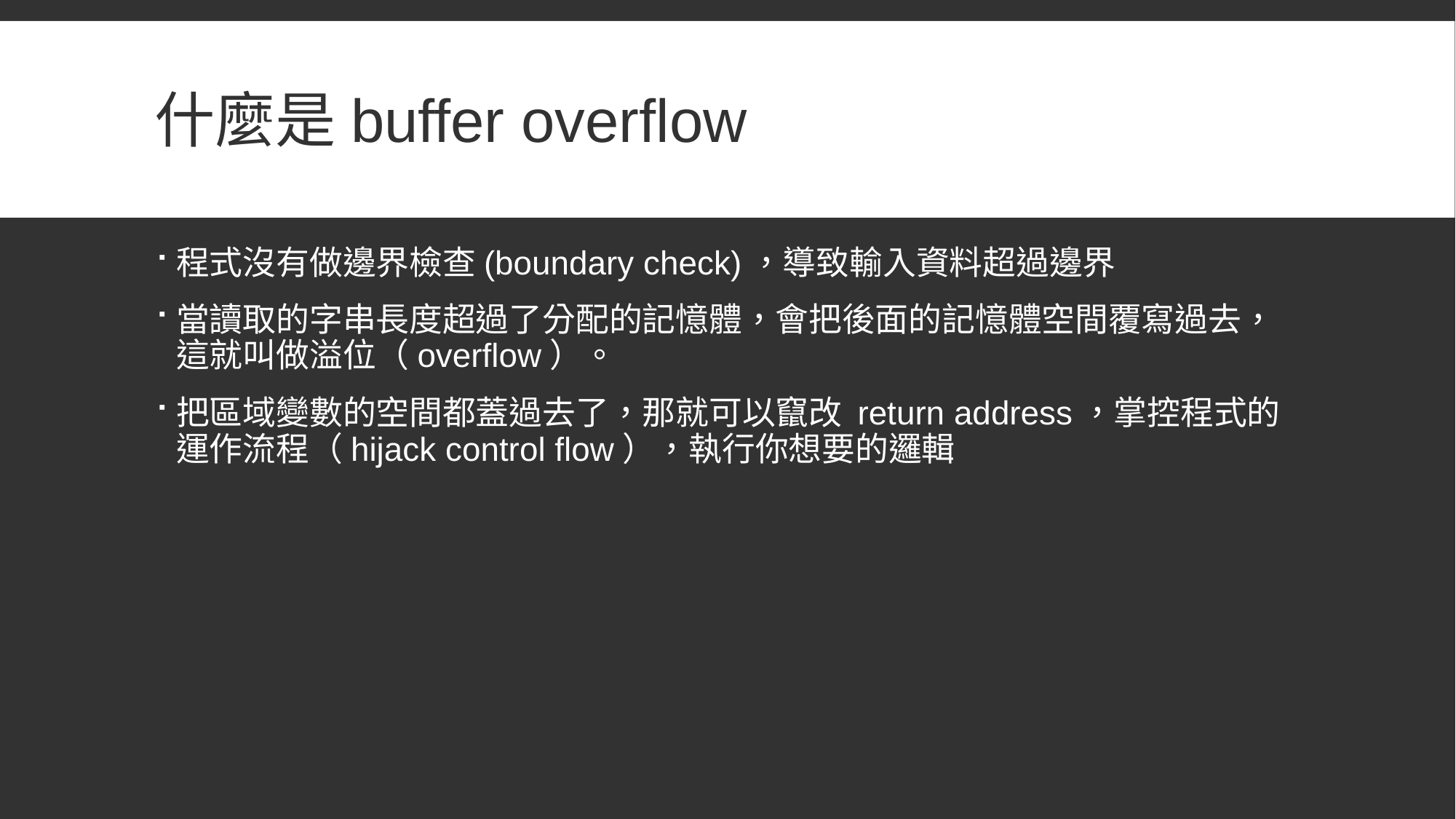

# 什麼是buffer overflow
程式沒有做邊界檢查(boundary check)，導致輸入資料超過邊界
當讀取的字串長度超過了分配的記憶體，會把後面的記憶體空間覆寫過去，這就叫做溢位（overflow）。
把區域變數的空間都蓋過去了，那就可以竄改 return address，掌控程式的運作流程（hijack control flow），執行你想要的邏輯